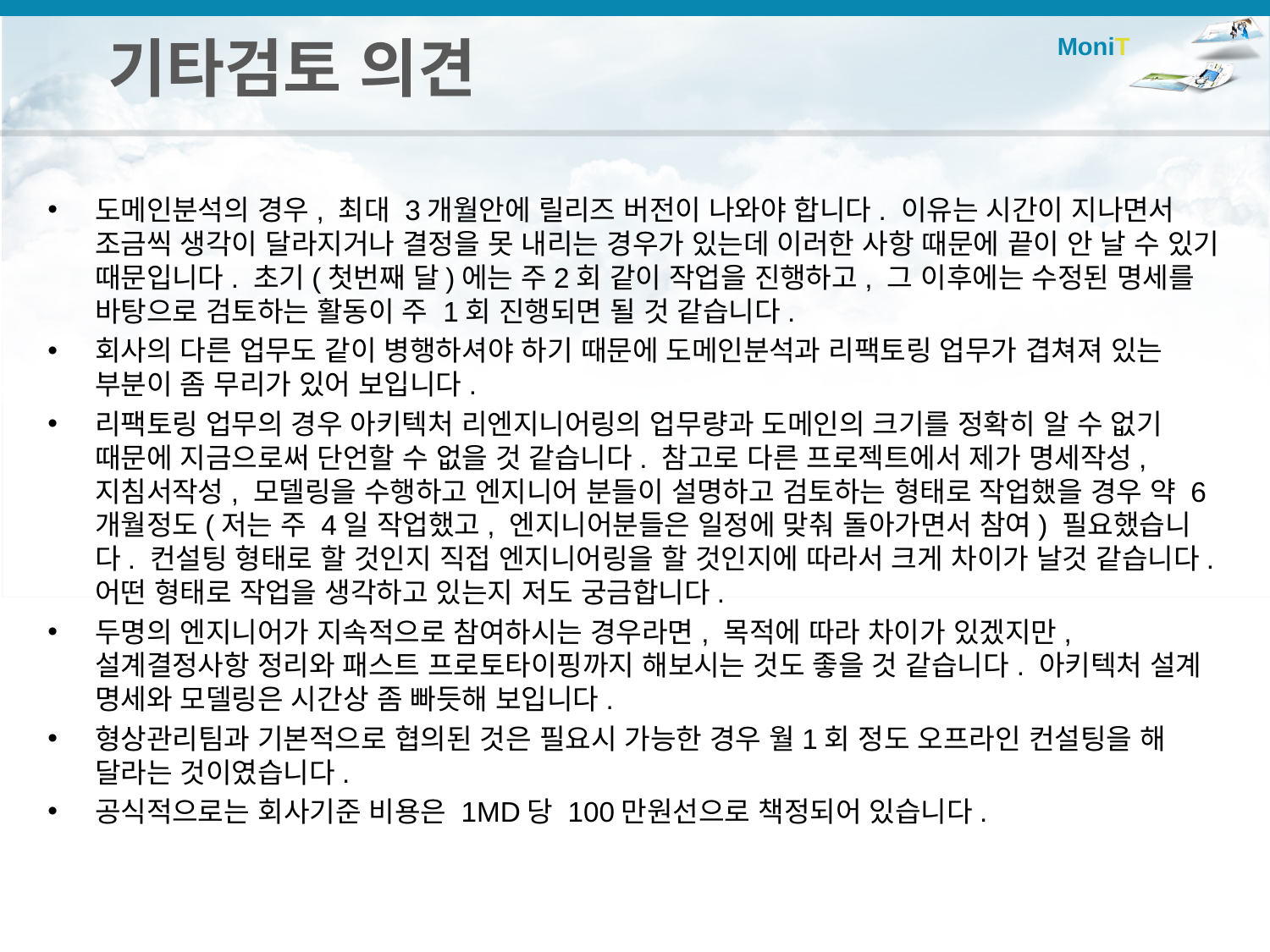

# 기타검토 의견
도메인분석의 경우, 최대 3개월안에 릴리즈 버전이 나와야 합니다. 이유는 시간이 지나면서 조금씩 생각이 달라지거나 결정을 못 내리는 경우가 있는데 이러한 사항 때문에 끝이 안 날 수 있기 때문입니다. 초기(첫번째 달)에는 주2회 같이 작업을 진행하고, 그 이후에는 수정된 명세를 바탕으로 검토하는 활동이 주 1회 진행되면 될 것 같습니다.
회사의 다른 업무도 같이 병행하셔야 하기 때문에 도메인분석과 리팩토링 업무가 겹쳐져 있는 부분이 좀 무리가 있어 보입니다.
리팩토링 업무의 경우 아키텍처 리엔지니어링의 업무량과 도메인의 크기를 정확히 알 수 없기 때문에 지금으로써 단언할 수 없을 것 같습니다. 참고로 다른 프로젝트에서 제가 명세작성, 지침서작성, 모델링을 수행하고 엔지니어 분들이 설명하고 검토하는 형태로 작업했을 경우 약 6개월정도(저는 주 4일 작업했고, 엔지니어분들은 일정에 맞춰 돌아가면서 참여) 필요했습니다. 컨설팅 형태로 할 것인지 직접 엔지니어링을 할 것인지에 따라서 크게 차이가 날것 같습니다. 어떤 형태로 작업을 생각하고 있는지 저도 궁금합니다.
두명의 엔지니어가 지속적으로 참여하시는 경우라면, 목적에 따라 차이가 있겠지만, 설계결정사항 정리와 패스트 프로토타이핑까지 해보시는 것도 좋을 것 같습니다. 아키텍처 설계 명세와 모델링은 시간상 좀 빠듯해 보입니다.
형상관리팀과 기본적으로 협의된 것은 필요시 가능한 경우 월1회 정도 오프라인 컨설팅을 해 달라는 것이였습니다.
공식적으로는 회사기준 비용은 1MD당 100만원선으로 책정되어 있습니다.